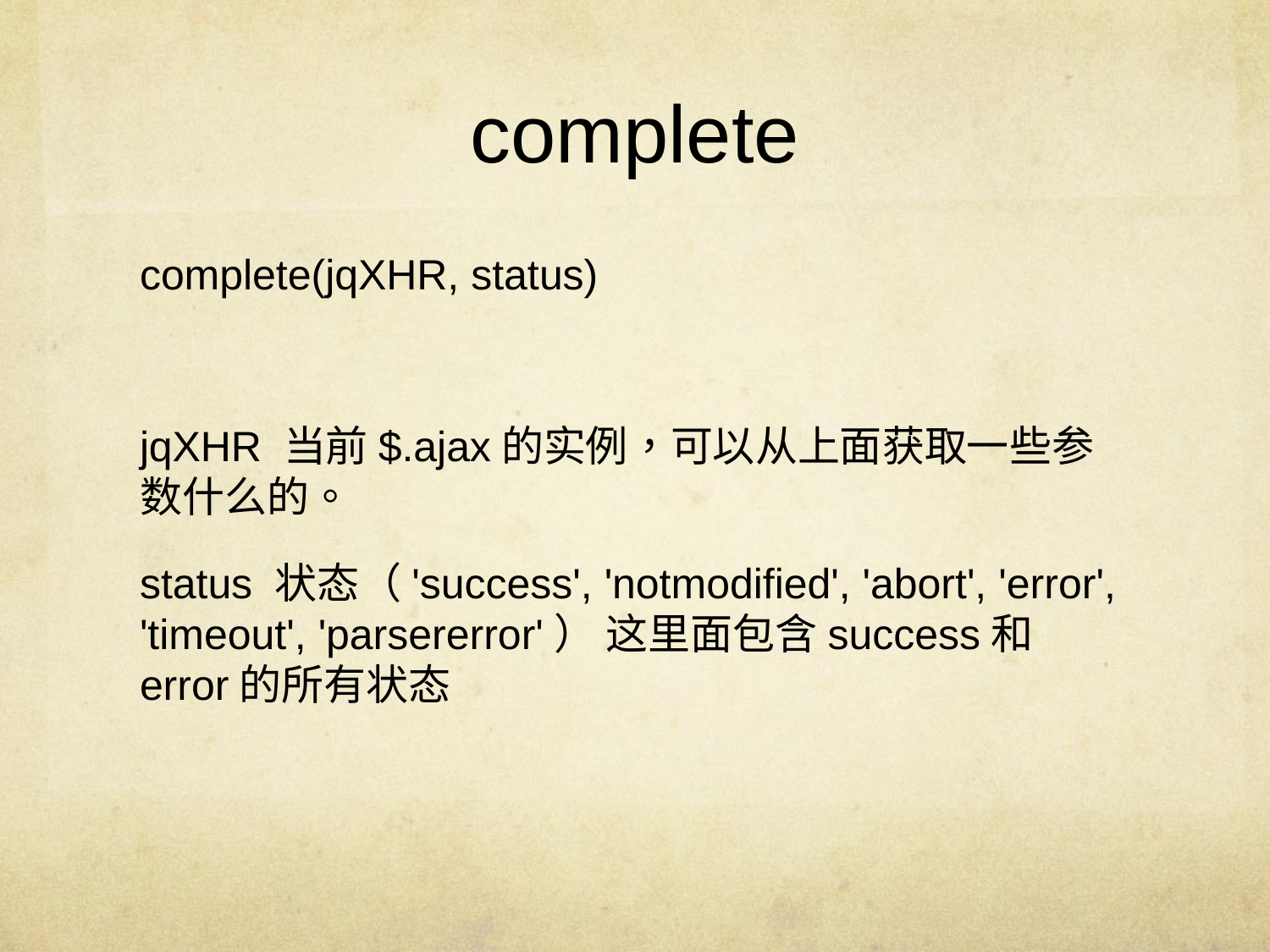

# complete
complete(jqXHR, status)

jqXHR 当前$.ajax的实例，可以从上面获取一些参数什么的。
status 状态（'success', 'notmodified', 'abort', 'error', 'timeout', 'parsererror'） 这里面包含success和error的所有状态